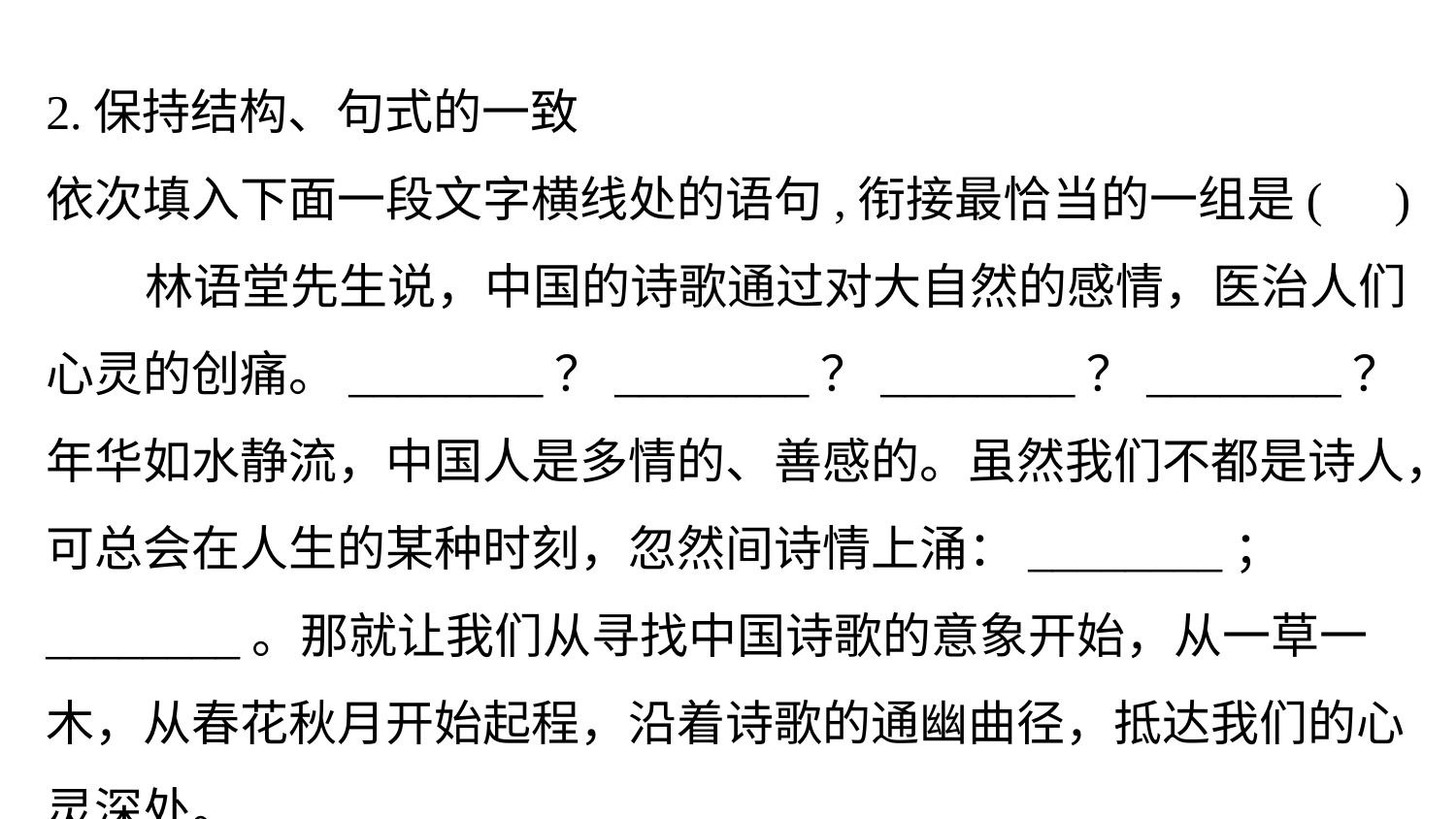

2.保持结构、句式的一致
依次填入下面一段文字横线处的语句,衔接最恰当的一组是(　)
        林语堂先生说，中国的诗歌通过对大自然的感情，医治人们心灵的创痛。________？________？________？________？年华如水静流，中国人是多情的、善感的。虽然我们不都是诗人，可总会在人生的某种时刻，忽然间诗情上涌：________；________。那就让我们从寻找中国诗歌的意象开始，从一草一木，从春花秋月开始起程，沿着诗歌的通幽曲径，抵达我们的心灵深处。